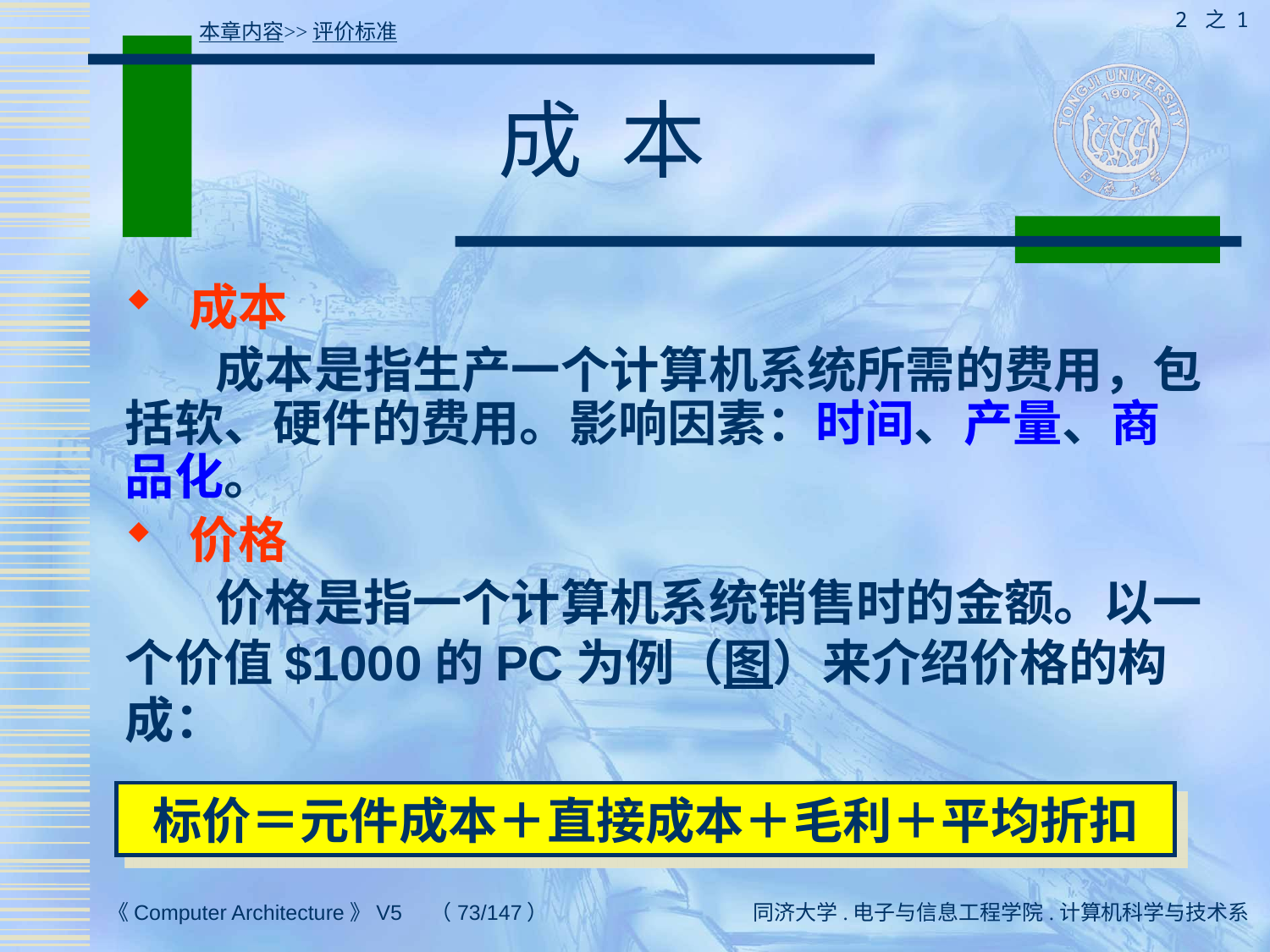

2 之 1
本章内容>>评价标准
# 成  本
  成本
       成本是指生产一个计算机系统所需的费用，包括软、硬件的费用。影响因素：时间、产量、商品化。
  价格
       价格是指一个计算机系统销售时的金额。以一个价值$1000的PC为例（图）来介绍价格的构成：
标价＝元件成本＋直接成本＋毛利＋平均折扣